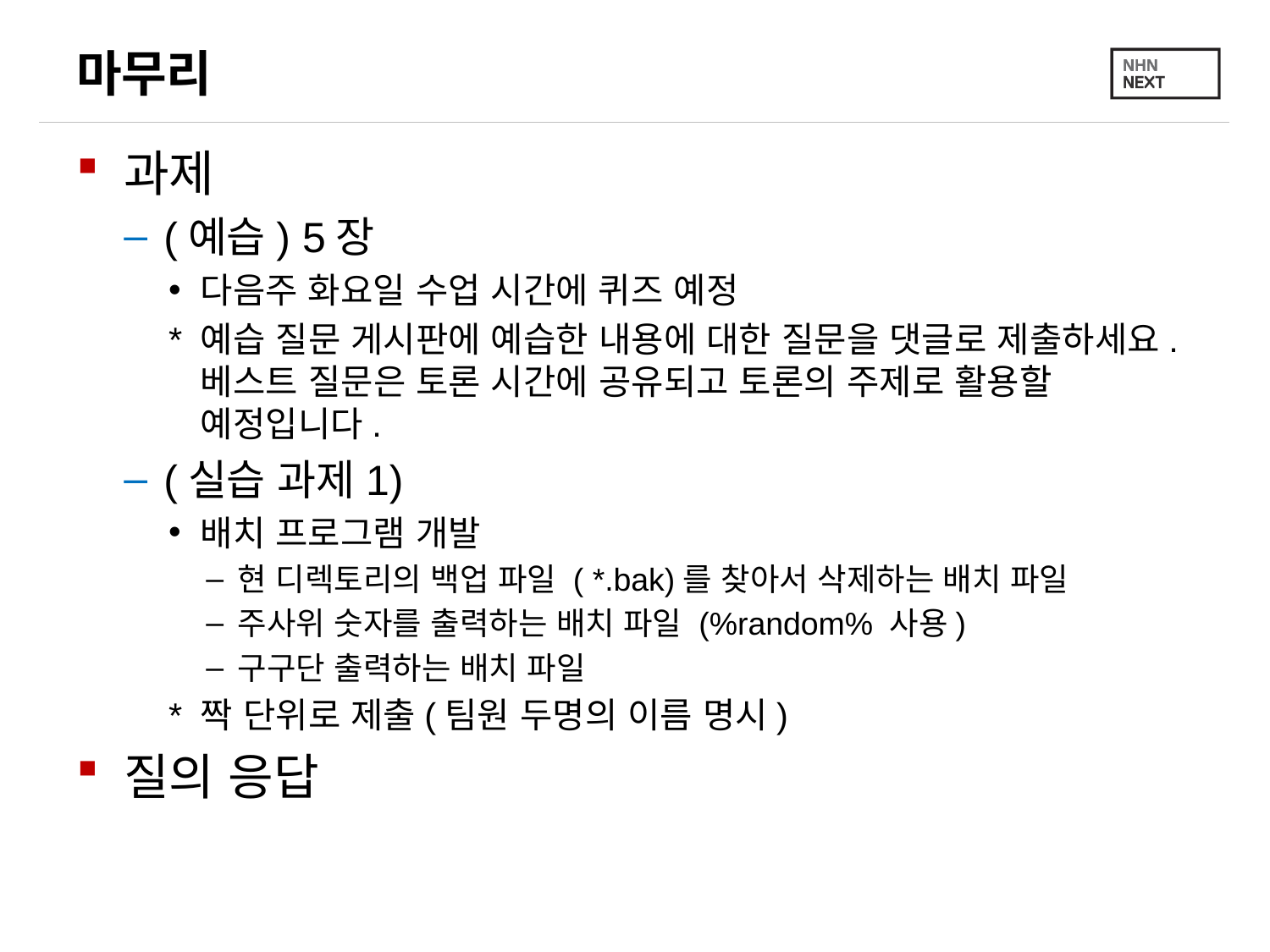

# 마무리
과제
(예습) 5장
다음주 화요일 수업 시간에 퀴즈 예정
* 예습 질문 게시판에 예습한 내용에 대한 질문을 댓글로 제출하세요. 베스트 질문은 토론 시간에 공유되고 토론의 주제로 활용할 예정입니다.
(실습 과제1)
배치 프로그램 개발
현 디렉토리의 백업 파일 ( *.bak)를 찾아서 삭제하는 배치 파일
주사위 숫자를 출력하는 배치 파일 (%random% 사용)
구구단 출력하는 배치 파일
* 짝 단위로 제출(팀원 두명의 이름 명시)
질의 응답